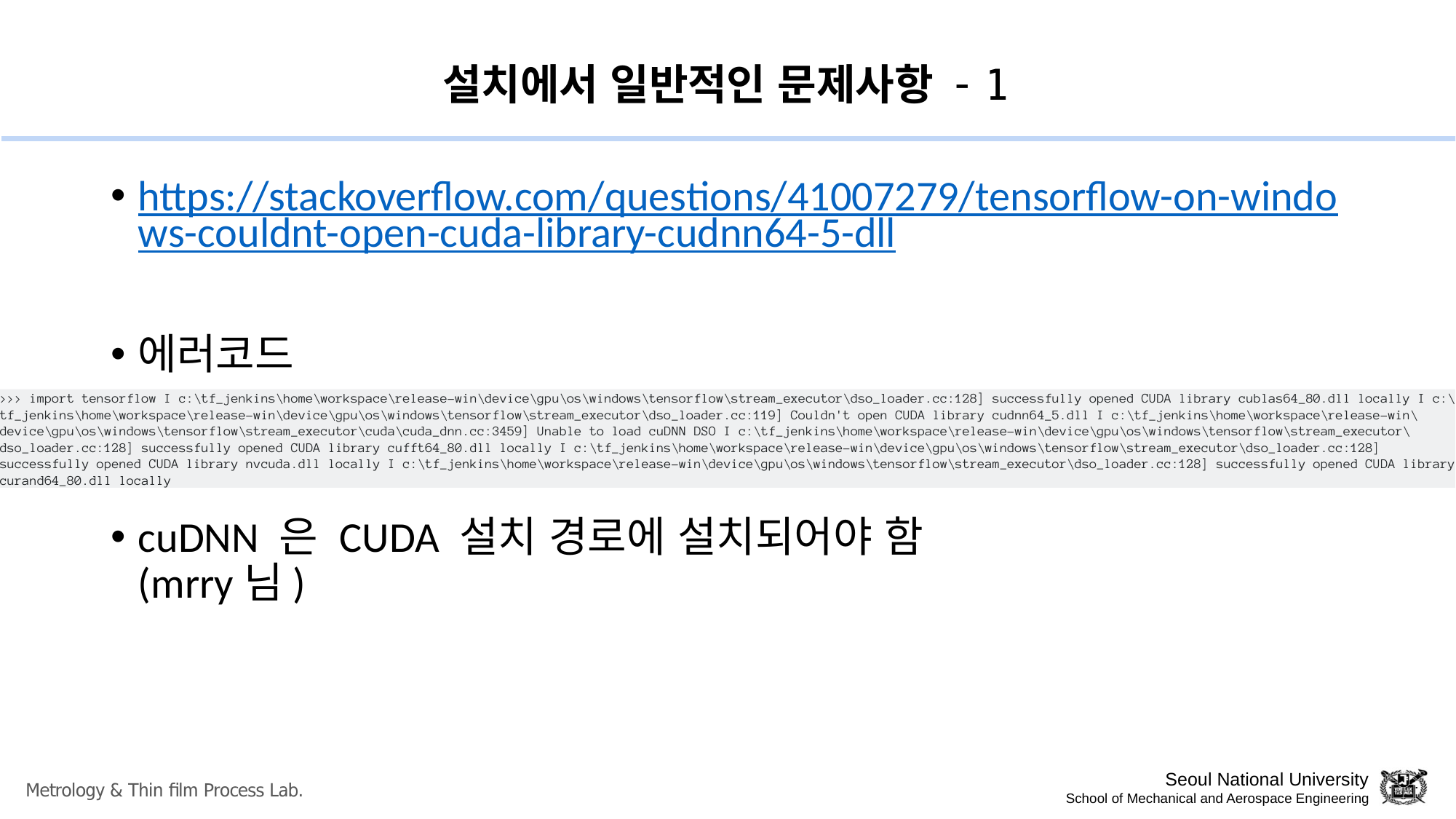

# 설치에서 일반적인 문제사항 - 1
https://stackoverflow.com/questions/41007279/tensorflow-on-windows-couldnt-open-cuda-library-cudnn64-5-dll

에러코드

cuDNN 은 CUDA 설치 경로에 설치되어야 함
(mrry님)

>>> import tensorflow I c:\tf_jenkins\home\workspace\release-win\device\gpu\os\windows\tensorflow\stream_executor\dso_loader.cc:128] successfully opened CUDA library cublas64_80.dll locally I c:\tf_jenkins\home\workspace\release-win\device\gpu\os\windows\tensorflow\stream_executor\dso_loader.cc:119] Couldn't open CUDA library cudnn64_5.dll I c:\tf_jenkins\home\workspace\release-win\device\gpu\os\windows\tensorflow\stream_executor\cuda\cuda_dnn.cc:3459] Unable to load cuDNN DSO I c:\tf_jenkins\home\workspace\release-win\device\gpu\os\windows\tensorflow\stream_executor\dso_loader.cc:128] successfully opened CUDA library cufft64_80.dll locally I c:\tf_jenkins\home\workspace\release-win\device\gpu\os\windows\tensorflow\stream_executor\dso_loader.cc:128] successfully opened CUDA library nvcuda.dll locally I c:\tf_jenkins\home\workspace\release-win\device\gpu\os\windows\tensorflow\stream_executor\dso_loader.cc:128] successfully opened CUDA library curand64_80.dll locally